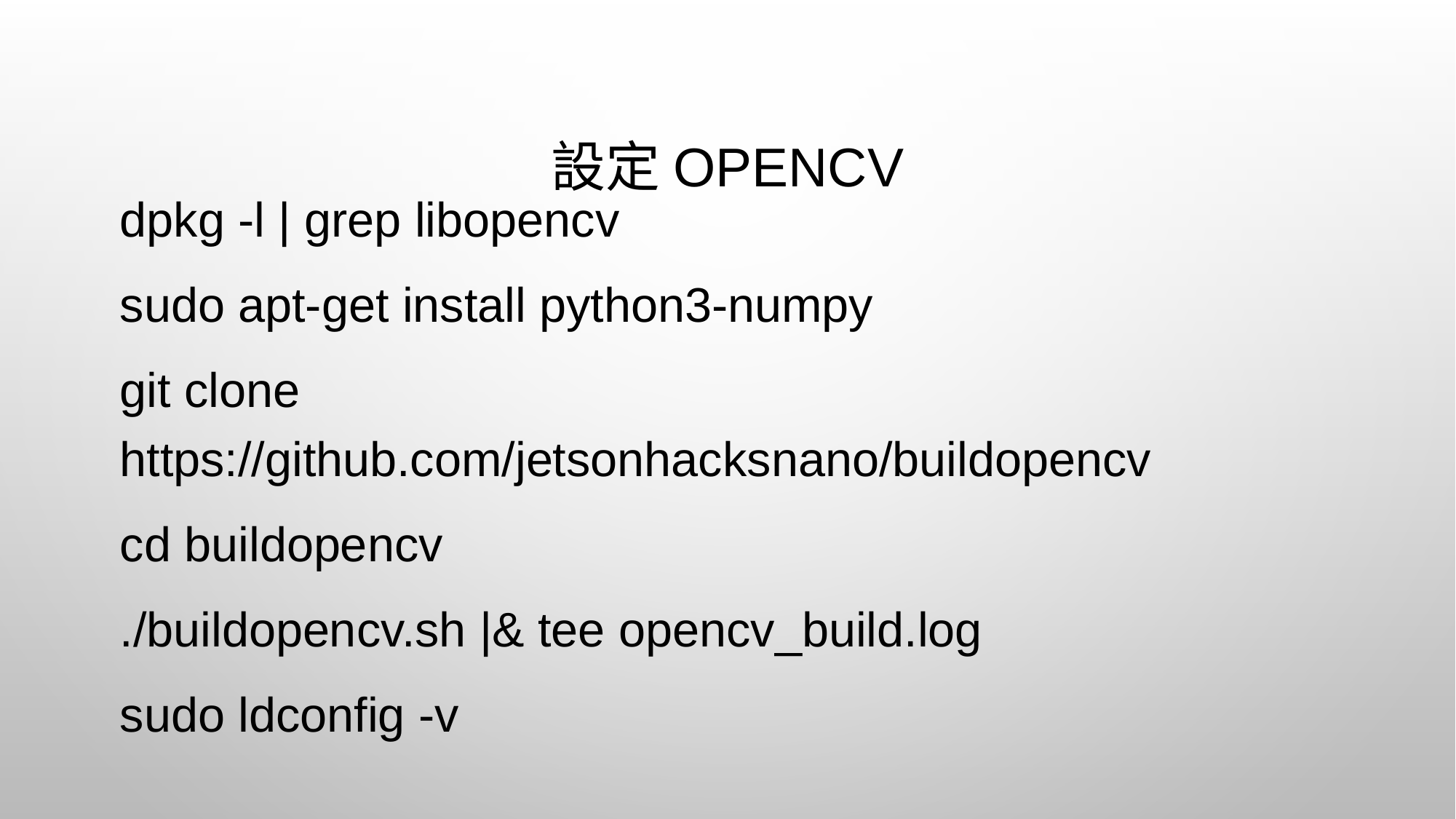

# 設定OpenCV
dpkg -l | grep libopencv
sudo apt-get install python3-numpy
git clone https://github.com/jetsonhacksnano/buildopencv
cd buildopencv
./buildopencv.sh |& tee opencv_build.log
sudo ldconfig -v